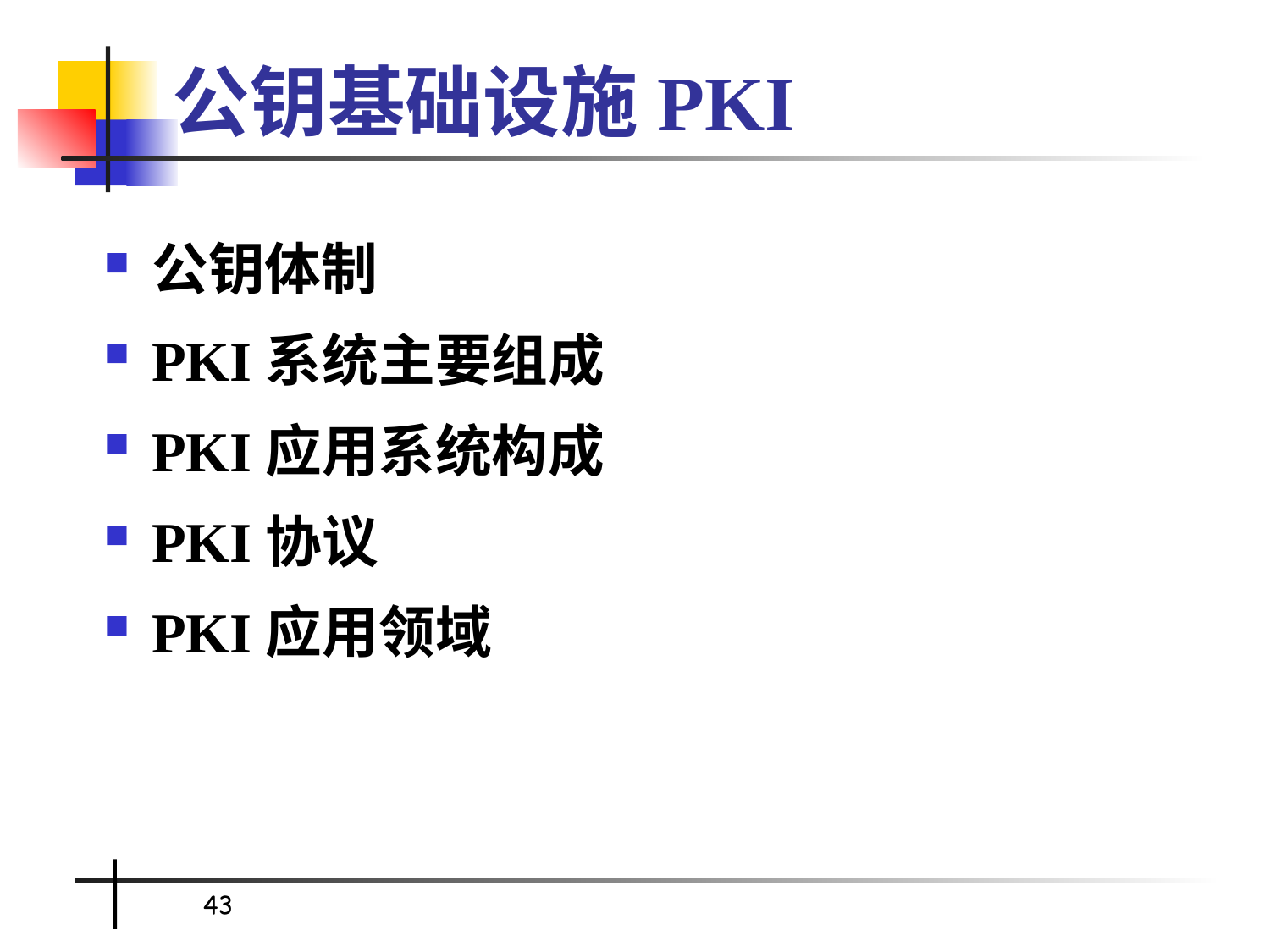

# 公钥基础设施PKI
公钥体制
PKI系统主要组成
PKI应用系统构成
PKI协议
PKI应用领域

43